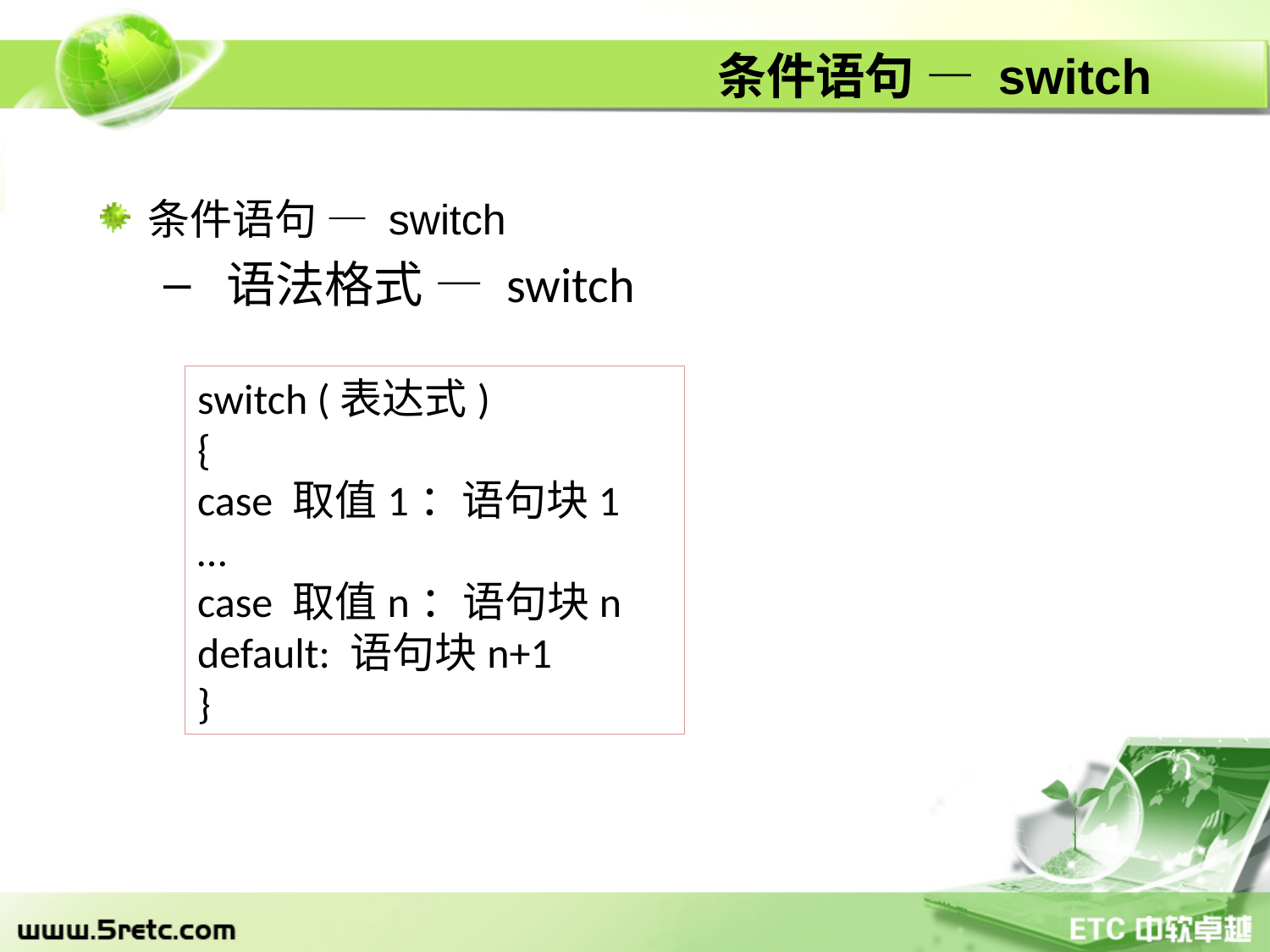

# 条件语句 — switch
条件语句 — switch
 语法格式 — switch
switch (表达式)
{
case 取值1：语句块1
…
case 取值n：语句块n
default: 语句块n+1
}